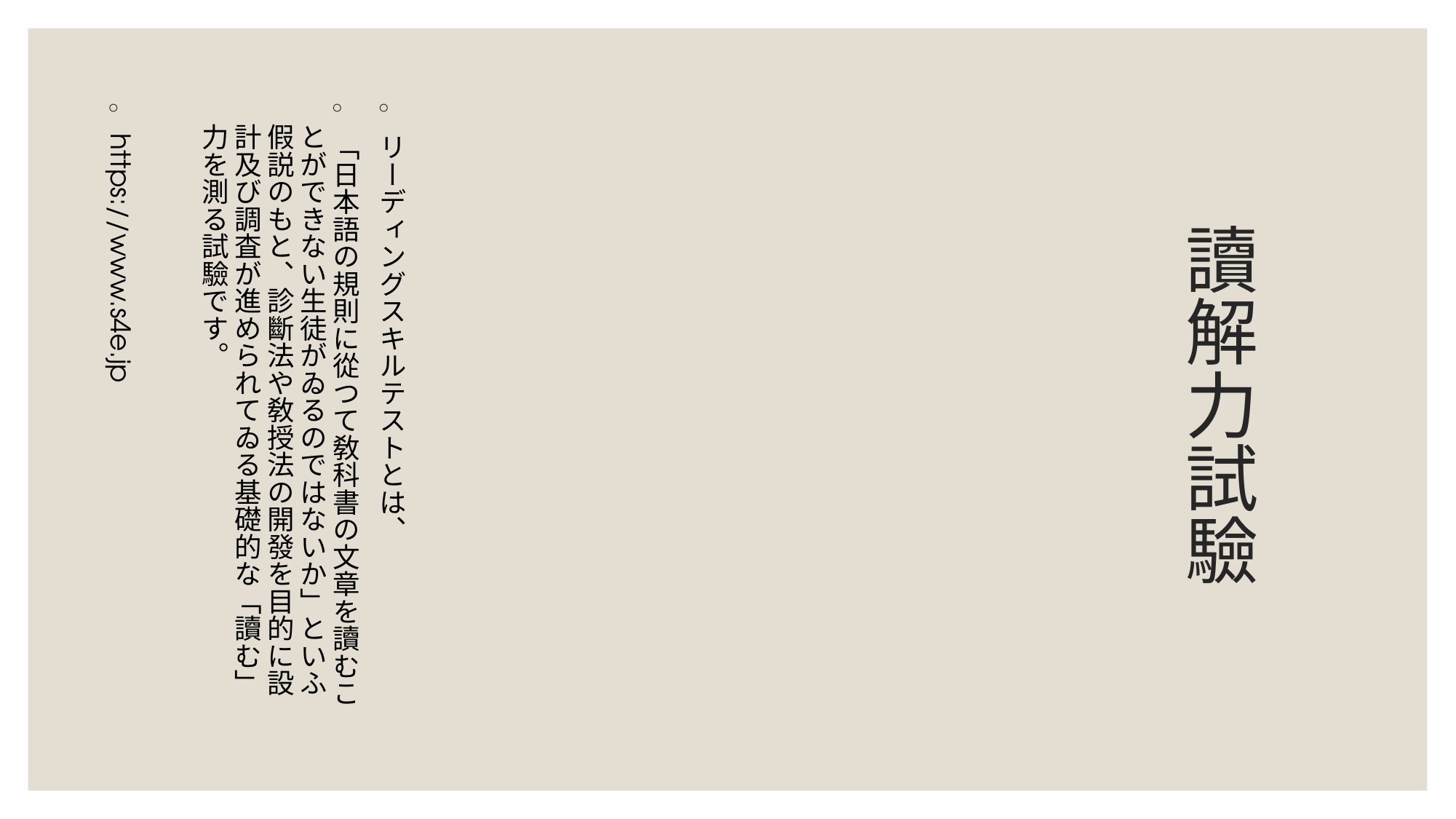

リーディングスキルテストとは、
「日本語の規則に從つて敎科書の文章を讀むことができない生徒がゐるのではないか」といふ假説のもと、診斷法や敎授法の開發を目的に設計及び調査が進められてゐる基礎的な「讀む」力を測る試驗です。

https://www.s4e.jp
# 讀解力試驗